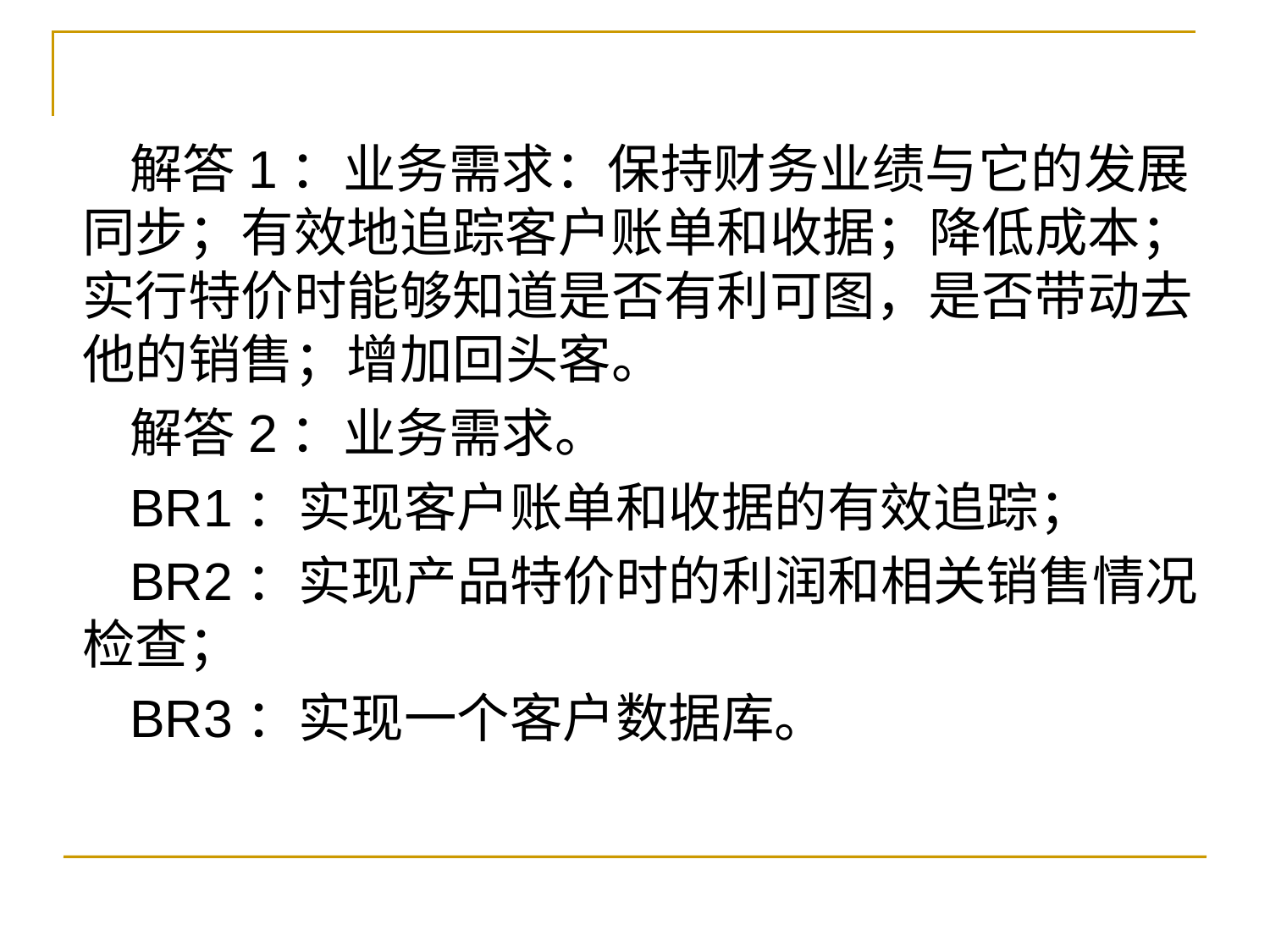

解答1：业务需求：保持财务业绩与它的发展同步；有效地追踪客户账单和收据；降低成本；实行特价时能够知道是否有利可图，是否带动去他的销售；增加回头客。
解答2：业务需求。
BR1：实现客户账单和收据的有效追踪；
BR2：实现产品特价时的利润和相关销售情况检查；
BR3：实现一个客户数据库。